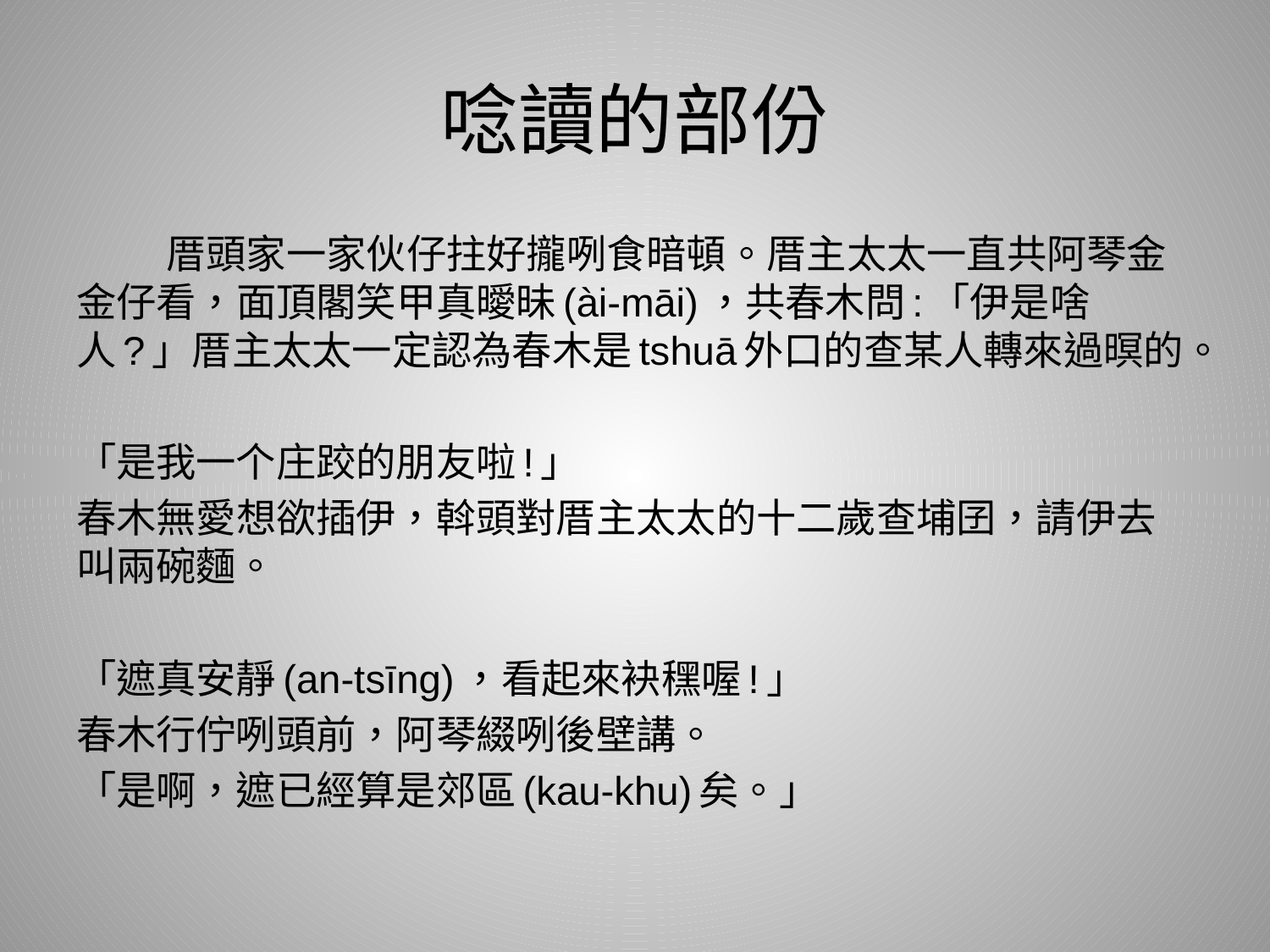

# 唸讀的部份
	厝頭家一家伙仔拄好攏咧食暗頓。厝主太太一直共阿琴金金仔看，面頂閣笑甲真曖昧(ài-māi)，共春木問:「伊是啥人?」厝主太太一定認為春木是tshuā外口的查某人轉來過暝的。

「是我一个庄跤的朋友啦!」
春木無愛想欲插伊，斡頭對厝主太太的十二歲查埔囝，請伊去叫兩碗麵。

「遮真安靜(an-tsīng)，看起來袂䆀喔!」
春木行佇咧頭前，阿琴綴咧後壁講。
「是啊，遮已經算是郊區(kau-khu)矣。」